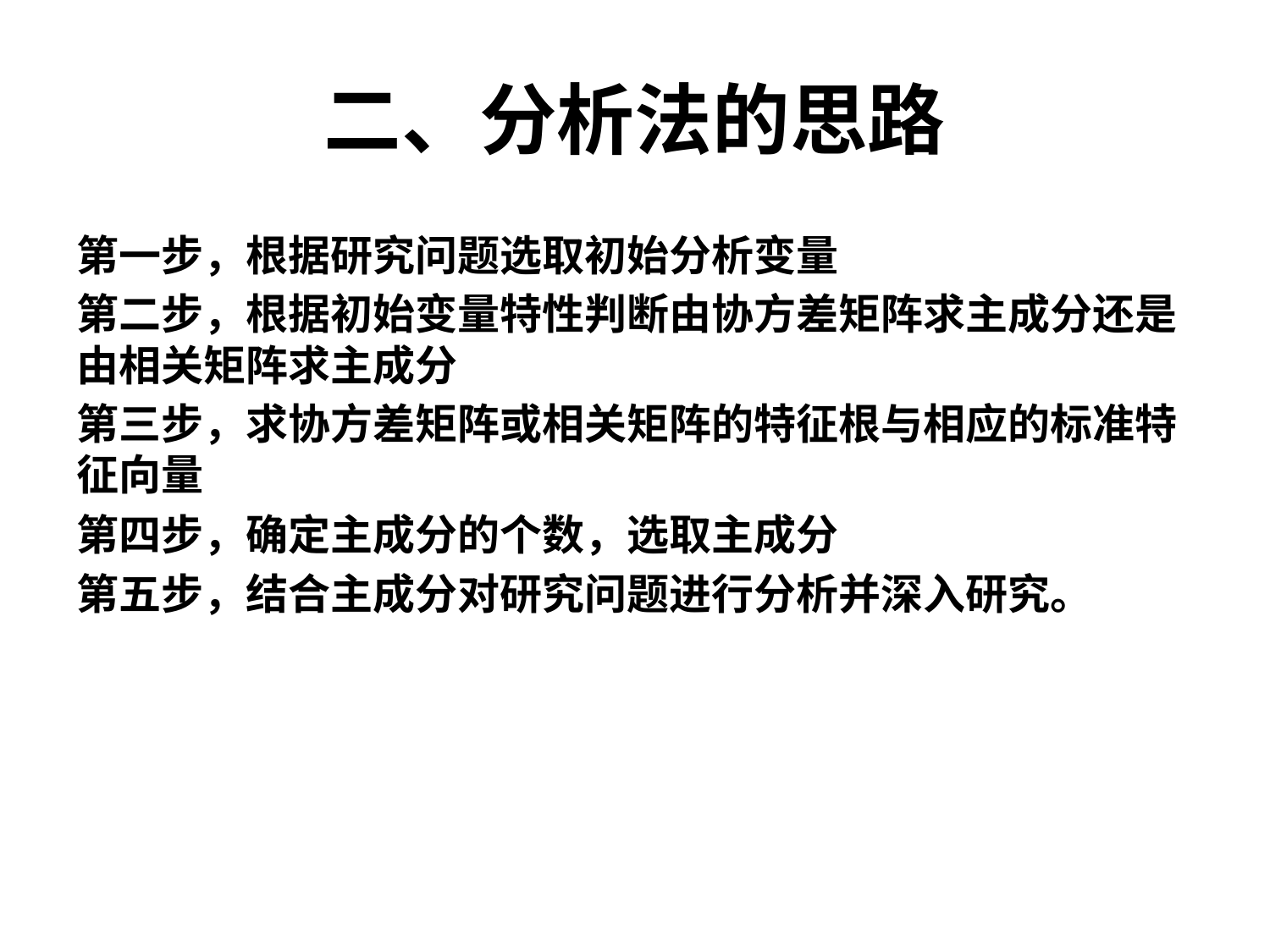

# 二、分析法的思路
第一步，根据研究问题选取初始分析变量
第二步，根据初始变量特性判断由协方差矩阵求主成分还是由相关矩阵求主成分
第三步，求协方差矩阵或相关矩阵的特征根与相应的标准特征向量
第四步，确定主成分的个数，选取主成分
第五步，结合主成分对研究问题进行分析并深入研究。